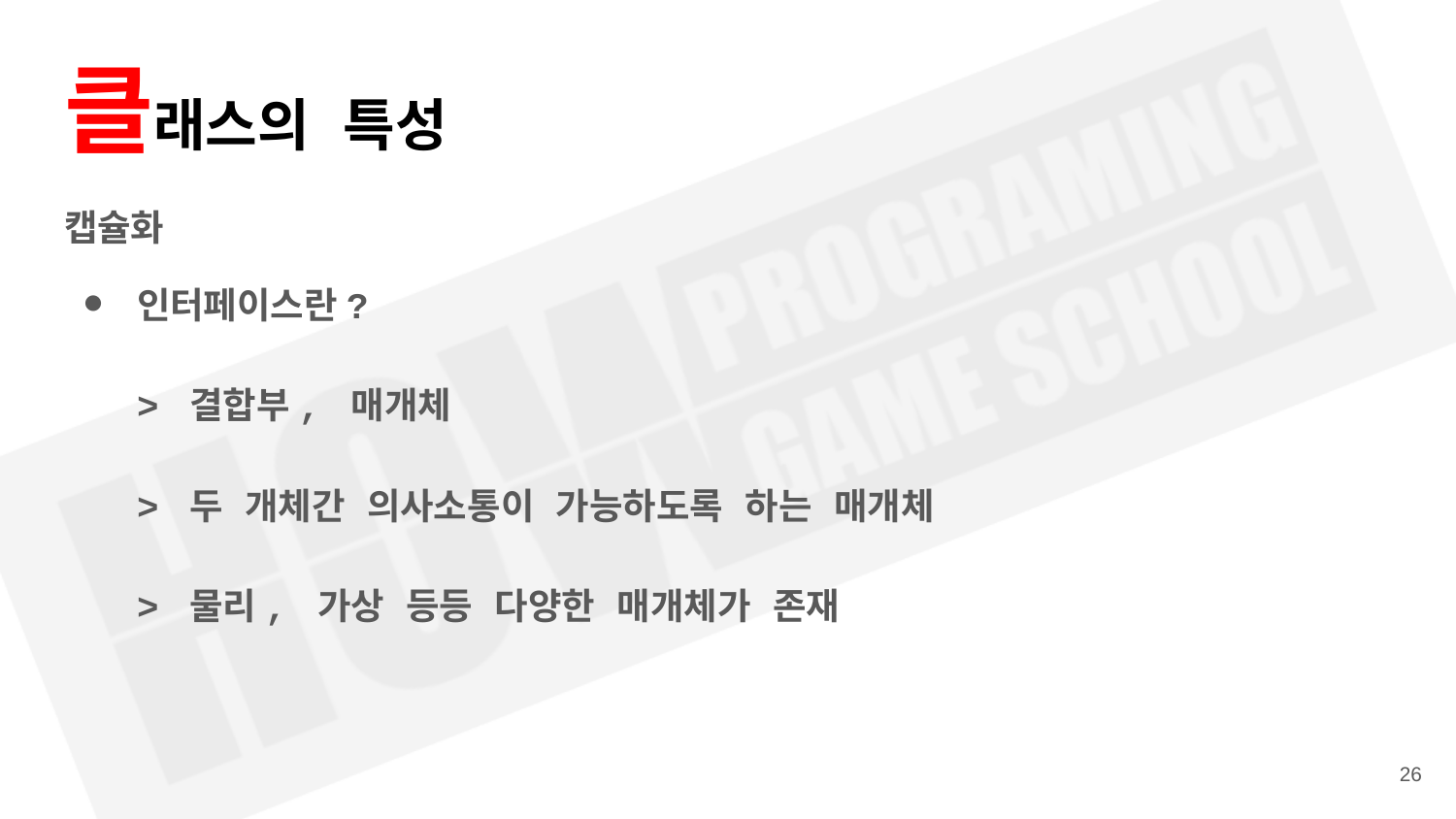

# 클래스의 특성
캡슐화
인터페이스란?
> 결합부, 매개체
> 두 개체간 의사소통이 가능하도록 하는 매개체
> 물리, 가상 등등 다양한 매개체가 존재
26